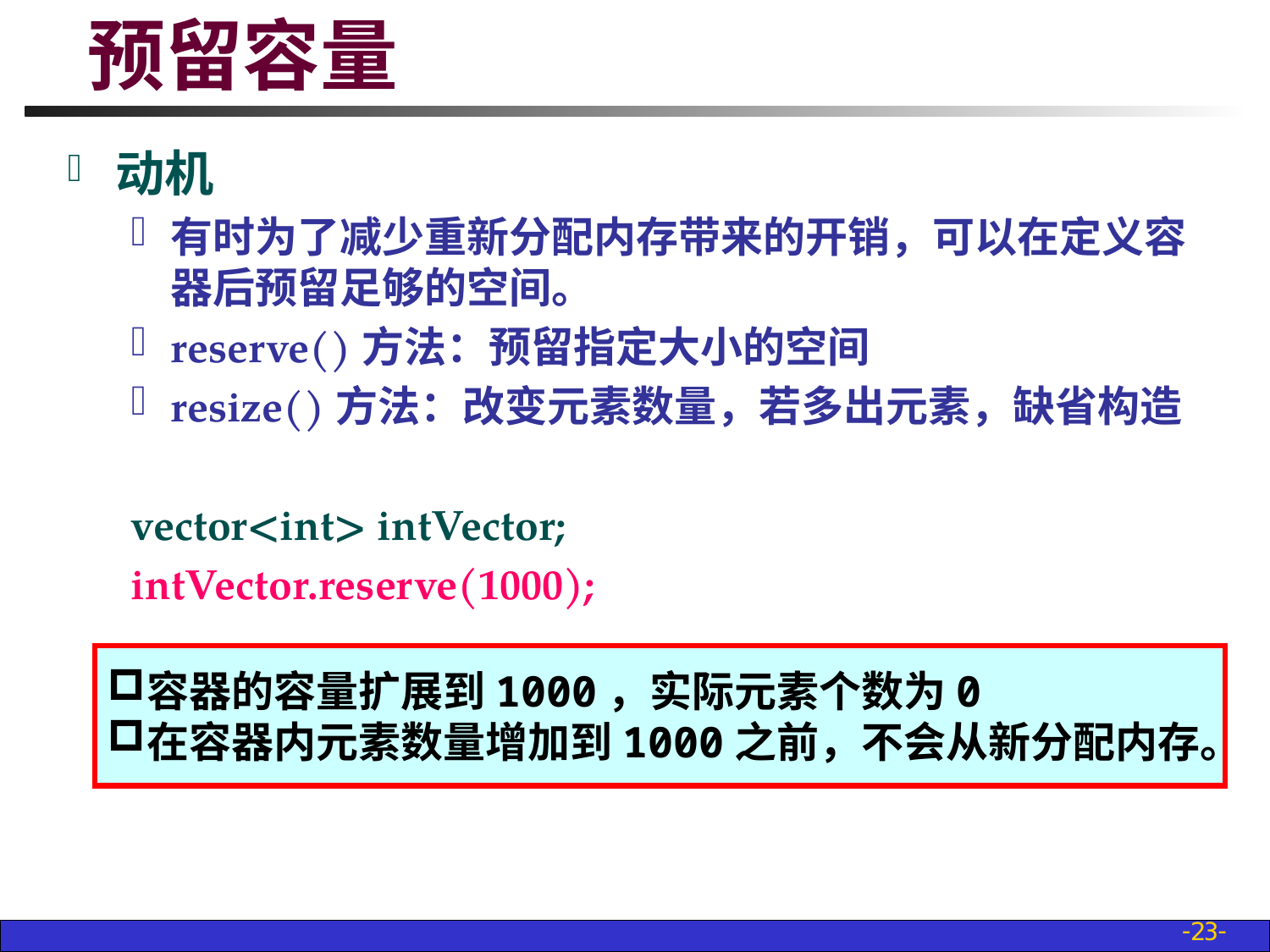

# 预留容量
动机
有时为了减少重新分配内存带来的开销，可以在定义容器后预留足够的空间。
reserve()方法：预留指定大小的空间
resize()方法：改变元素数量，若多出元素，缺省构造

vector<int> intVector;
intVector.reserve(1000);

容器的容量扩展到1000，实际元素个数为0
在容器内元素数量增加到1000之前，不会从新分配内存。
-23-